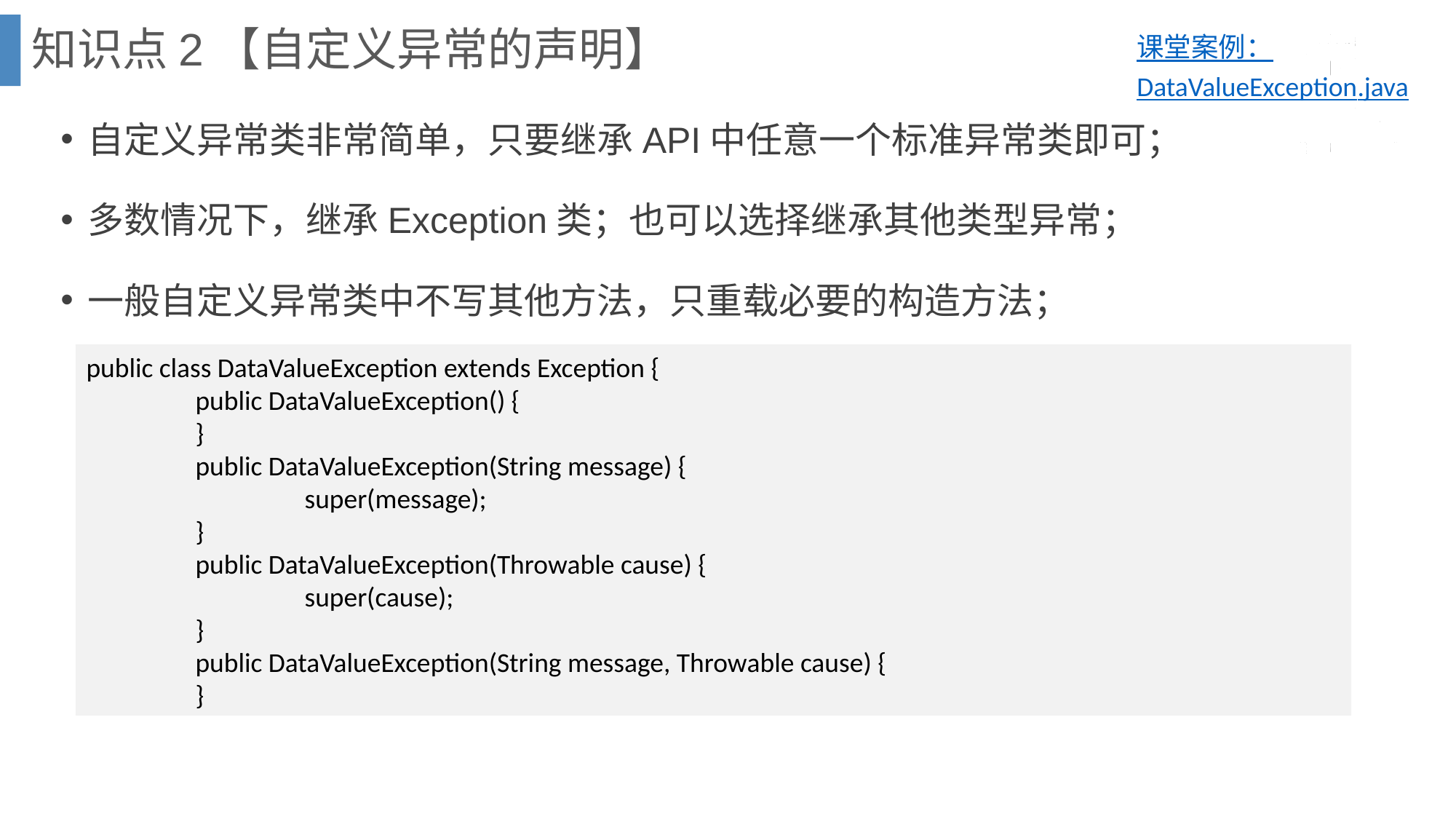

知识点2【自定义异常的声明】
课堂案例： DataValueException.java
自定义异常类非常简单，只要继承API中任意一个标准异常类即可；
多数情况下，继承Exception类；也可以选择继承其他类型异常；
一般自定义异常类中不写其他方法，只重载必要的构造方法；

public class DataValueException extends Exception {
	public DataValueException() {
	}
	public DataValueException(String message) {
		super(message);
	}
	public DataValueException(Throwable cause) {
		super(cause);
	}
	public DataValueException(String message, Throwable cause) {
	}